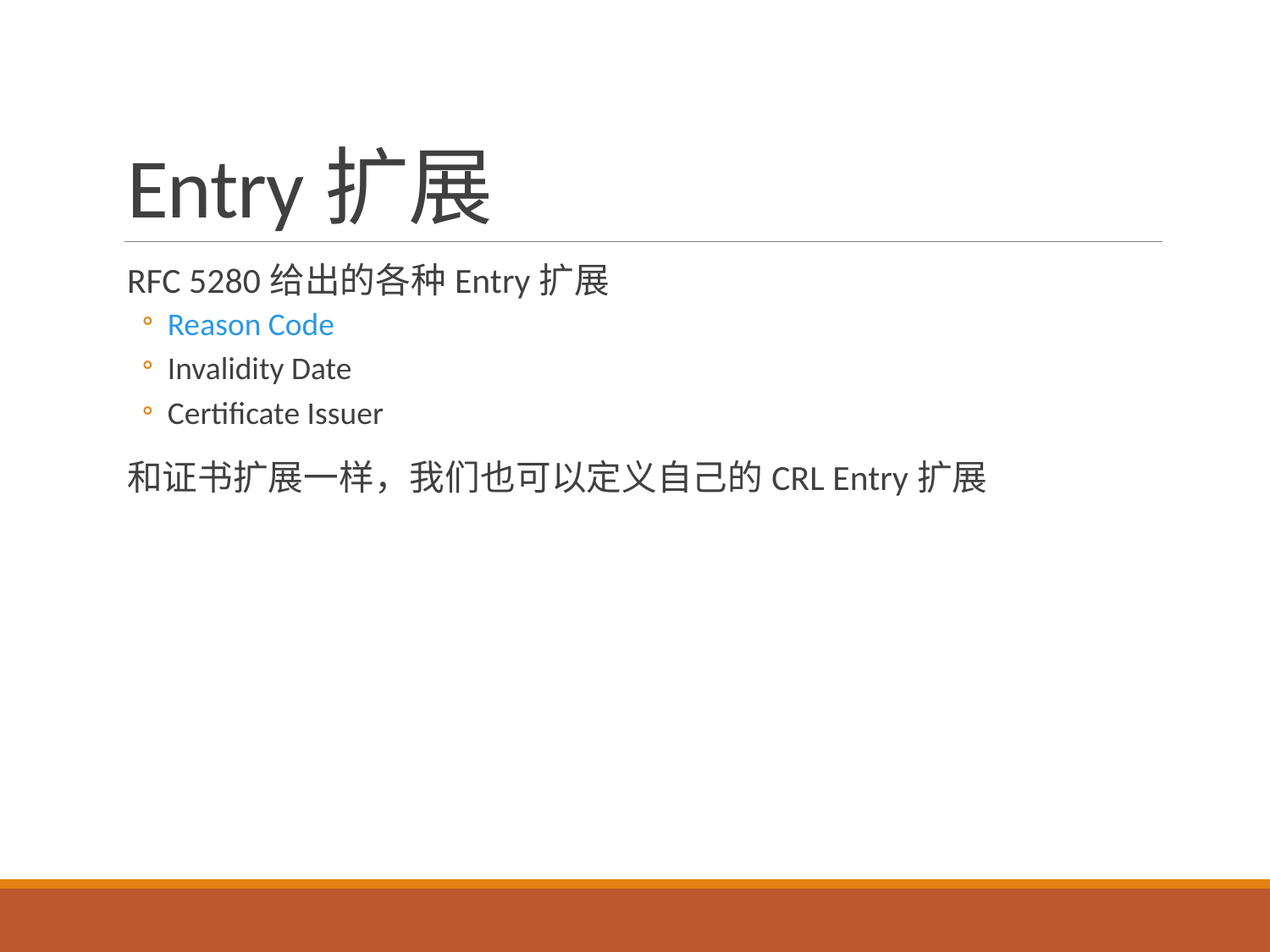

# Entry扩展
RFC 5280给出的各种Entry扩展
Reason Code
Invalidity Date
Certificate Issuer
和证书扩展一样，我们也可以定义自己的CRL Entry扩展
38